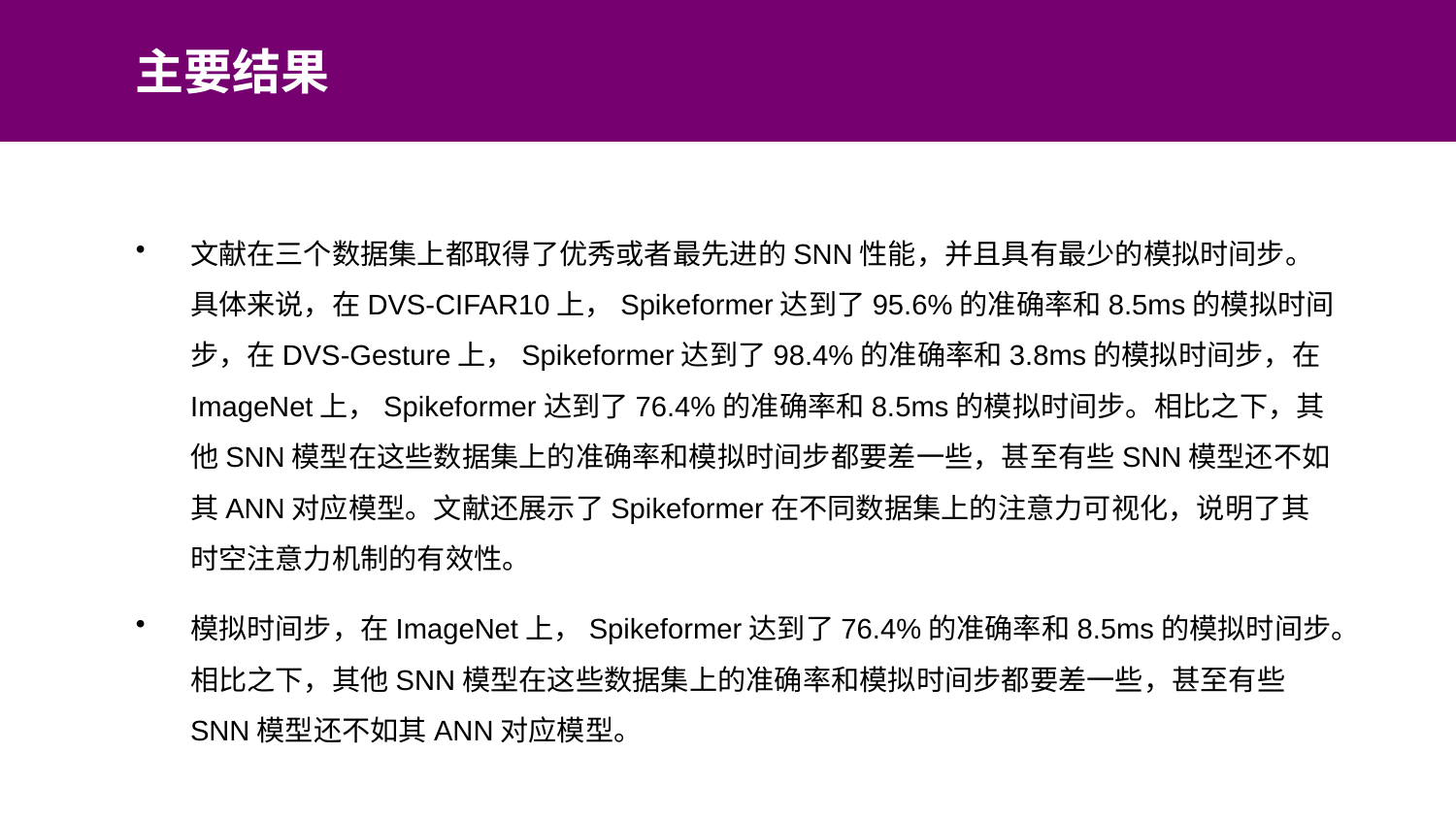

主要结果
文献在三个数据集上都取得了优秀或者最先进的SNN性能，并且具有最少的模拟时间步。具体来说，在DVS-CIFAR10上，Spikeformer达到了95.6%的准确率和8.5ms的模拟时间步，在DVS-Gesture上，Spikeformer达到了98.4%的准确率和3.8ms的模拟时间步，在ImageNet上，Spikeformer达到了76.4%的准确率和8.5ms的模拟时间步。相比之下，其他SNN模型在这些数据集上的准确率和模拟时间步都要差一些，甚至有些SNN模型还不如其ANN对应模型。文献还展示了Spikeformer在不同数据集上的注意力可视化，说明了其时空注意力机制的有效性。
模拟时间步，在ImageNet上，Spikeformer达到了76.4%的准确率和8.5ms的模拟时间步。相比之下，其他SNN模型在这些数据集上的准确率和模拟时间步都要差一些，甚至有些SNN模型还不如其ANN对应模型。